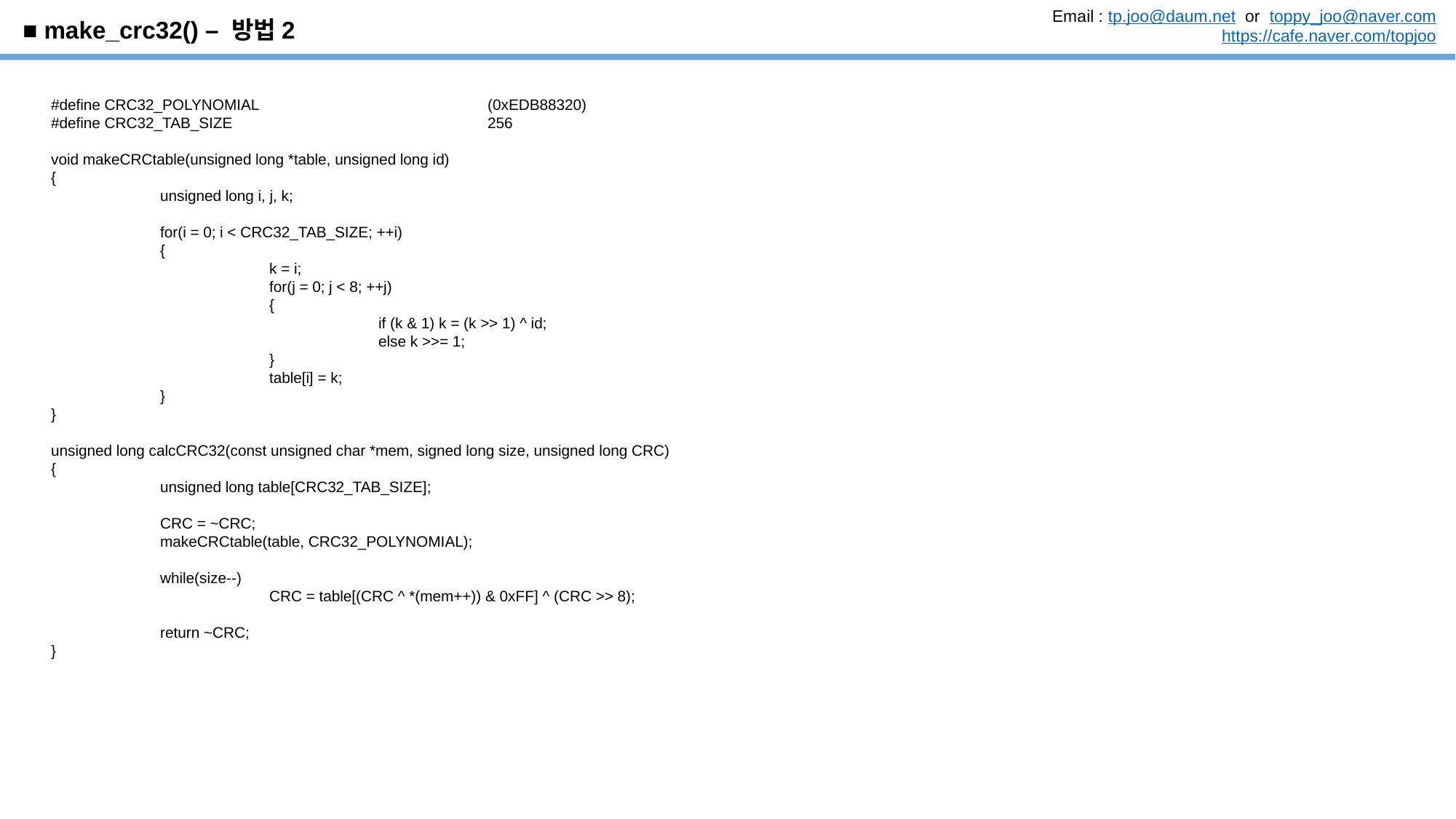

■ make_crc32() – 방법2

#define CRC32_POLYNOMIAL 			(0xEDB88320)
#define CRC32_TAB_SIZE 			256

void makeCRCtable(unsigned long *table, unsigned long id)
{
	unsigned long i, j, k;

	for(i = 0; i < CRC32_TAB_SIZE; ++i)
	{
		k = i;
		for(j = 0; j < 8; ++j)
		{
			if (k & 1) k = (k >> 1) ^ id;
			else k >>= 1;
		}
		table[i] = k;
	}
}

unsigned long calcCRC32(const unsigned char *mem, signed long size, unsigned long CRC)
{
	unsigned long table[CRC32_TAB_SIZE];

	CRC = ~CRC;
	makeCRCtable(table, CRC32_POLYNOMIAL);

	while(size--)
		CRC = table[(CRC ^ *(mem++)) & 0xFF] ^ (CRC >> 8);

	return ~CRC;
}